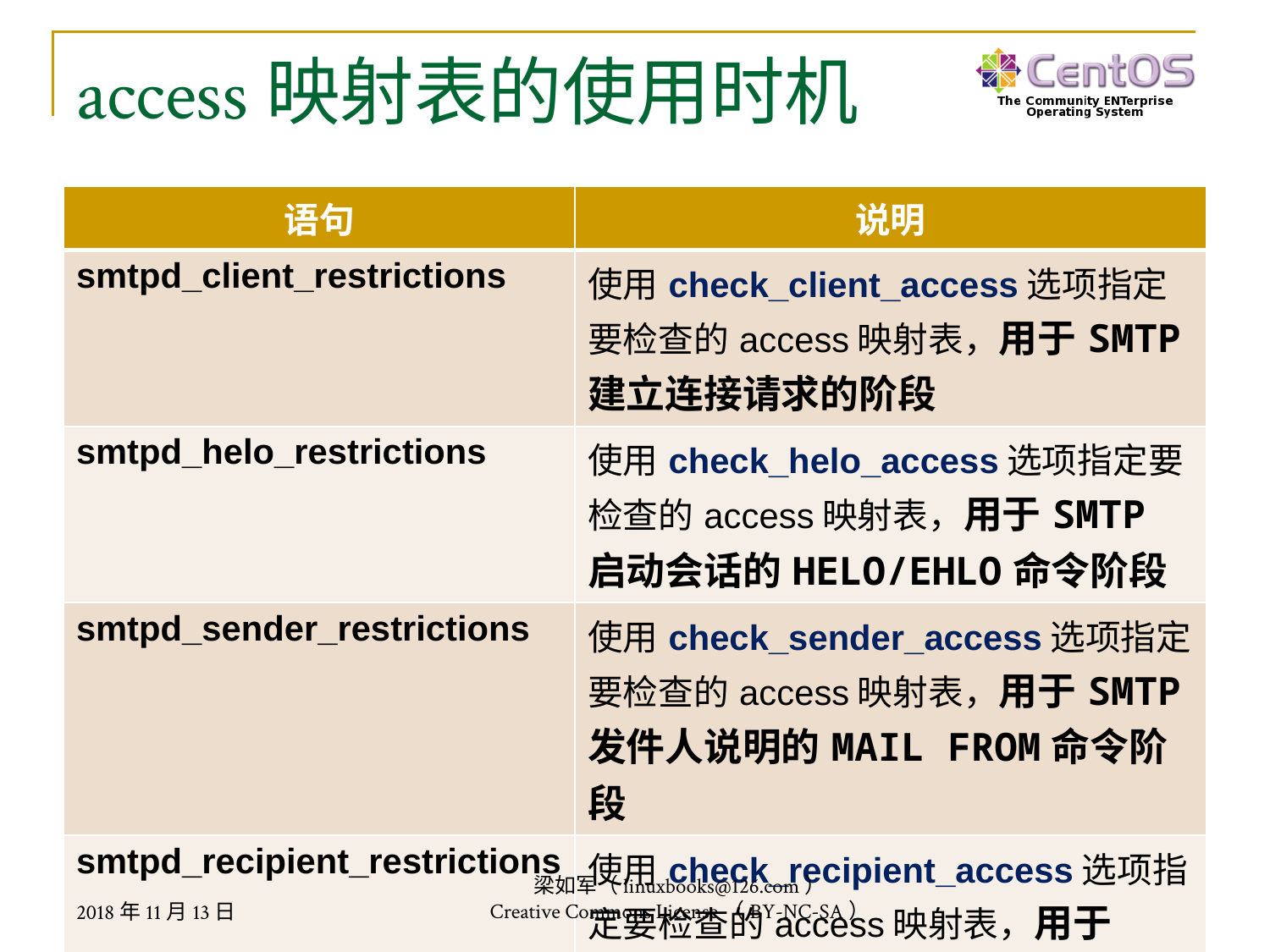

# access映射表的使用时机
| 语句 | 说明 |
| --- | --- |
| smtpd\_client\_restrictions | 使用check\_client\_access选项指定要检查的access映射表，用于SMTP建立连接请求的阶段 |
| smtpd\_helo\_restrictions | 使用check\_helo\_access选项指定要检查的access映射表，用于SMTP启动会话的HELO/EHLO命令阶段 |
| smtpd\_sender\_restrictions | 使用check\_sender\_access选项指定要检查的access映射表，用于SMTP发件人说明的MAIL FROM命令阶段 |
| smtpd\_recipient\_restrictions | 使用check\_recipient\_access选项指定要检查的access映射表，用于SMTP收件人说明的RCPT TO命令阶段 |
梁如军（linuxbooks@126.com）
Creative Commons License（BY-NC-SA）
2018年11月13日
71